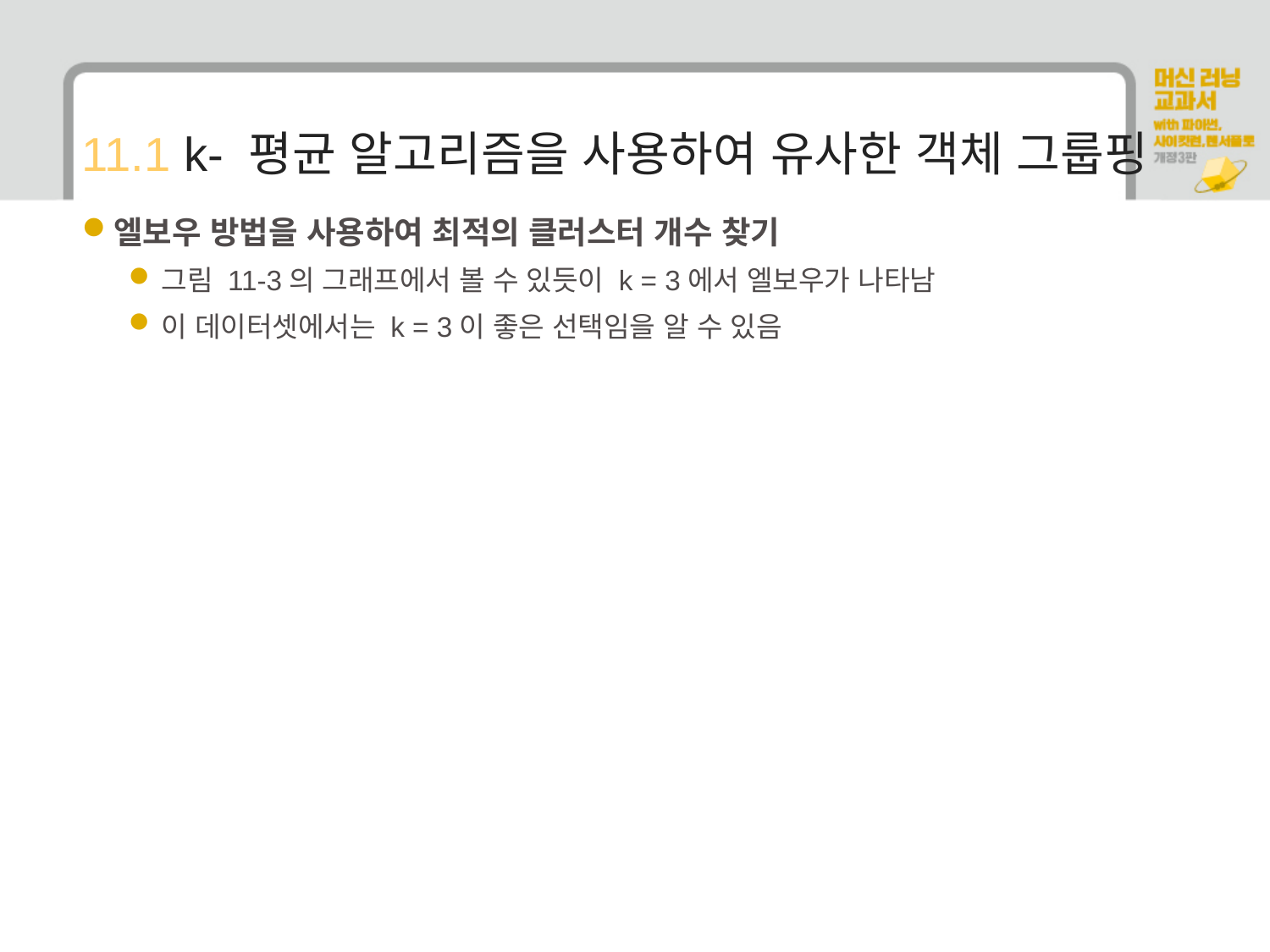

# 11.1 k- 평균 알고리즘을 사용하여 유사한 객체 그룹핑
엘보우 방법을 사용하여 최적의 클러스터 개수 찾기
그림 11-3의 그래프에서 볼 수 있듯이 k = 3에서 엘보우가 나타남
이 데이터셋에서는 k = 3이 좋은 선택임을 알 수 있음